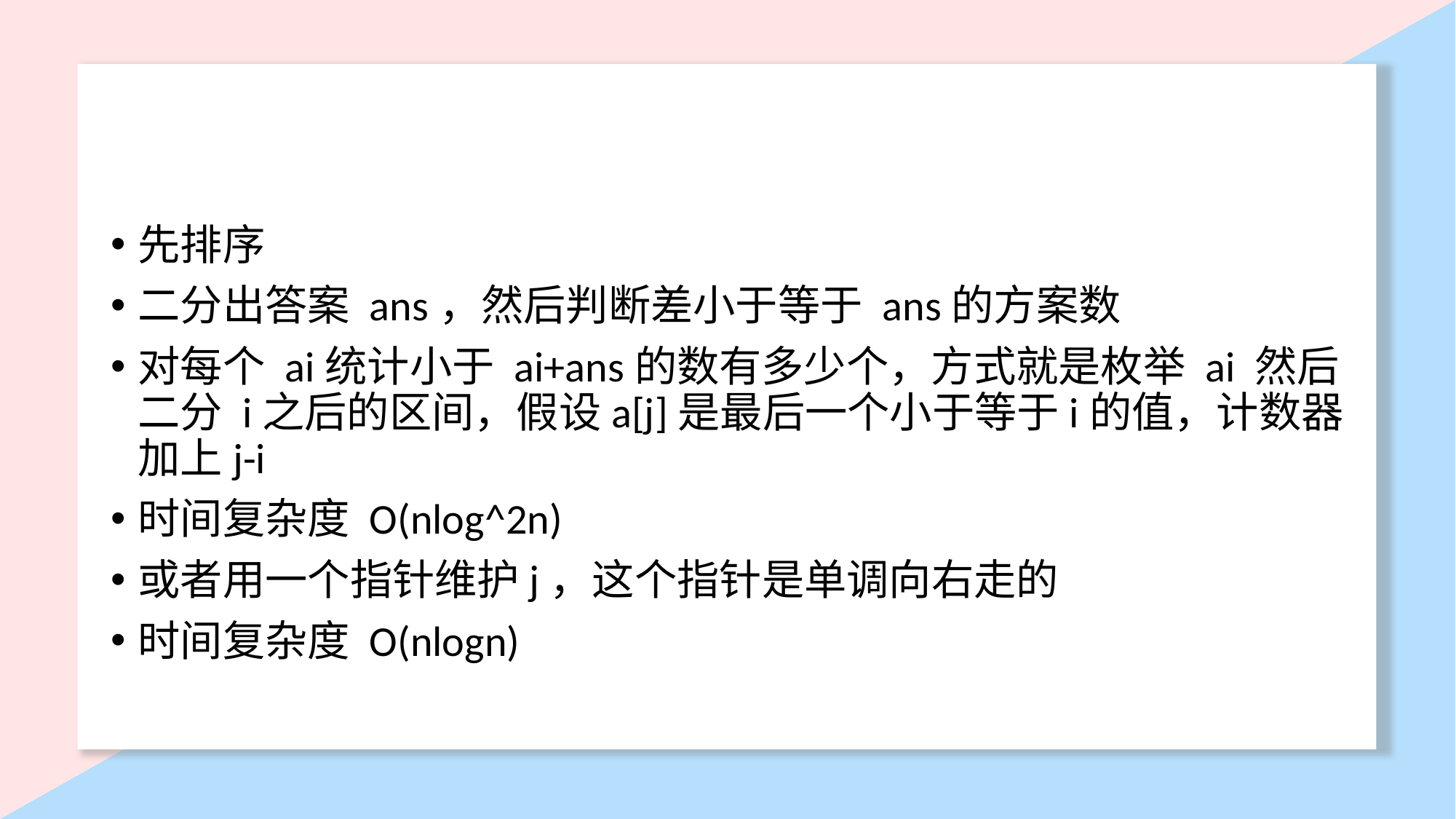

#
先排序
二分出答案 ans，然后判断差小于等于 ans的方案数
对每个 ai统计小于 ai+ans的数有多少个，方式就是枚举 ai 然后二分 i之后的区间，假设a[j]是最后一个小于等于i的值，计数器加上j-i
时间复杂度 O(nlog^2n)
或者用一个指针维护j，这个指针是单调向右走的
时间复杂度 O(nlogn)